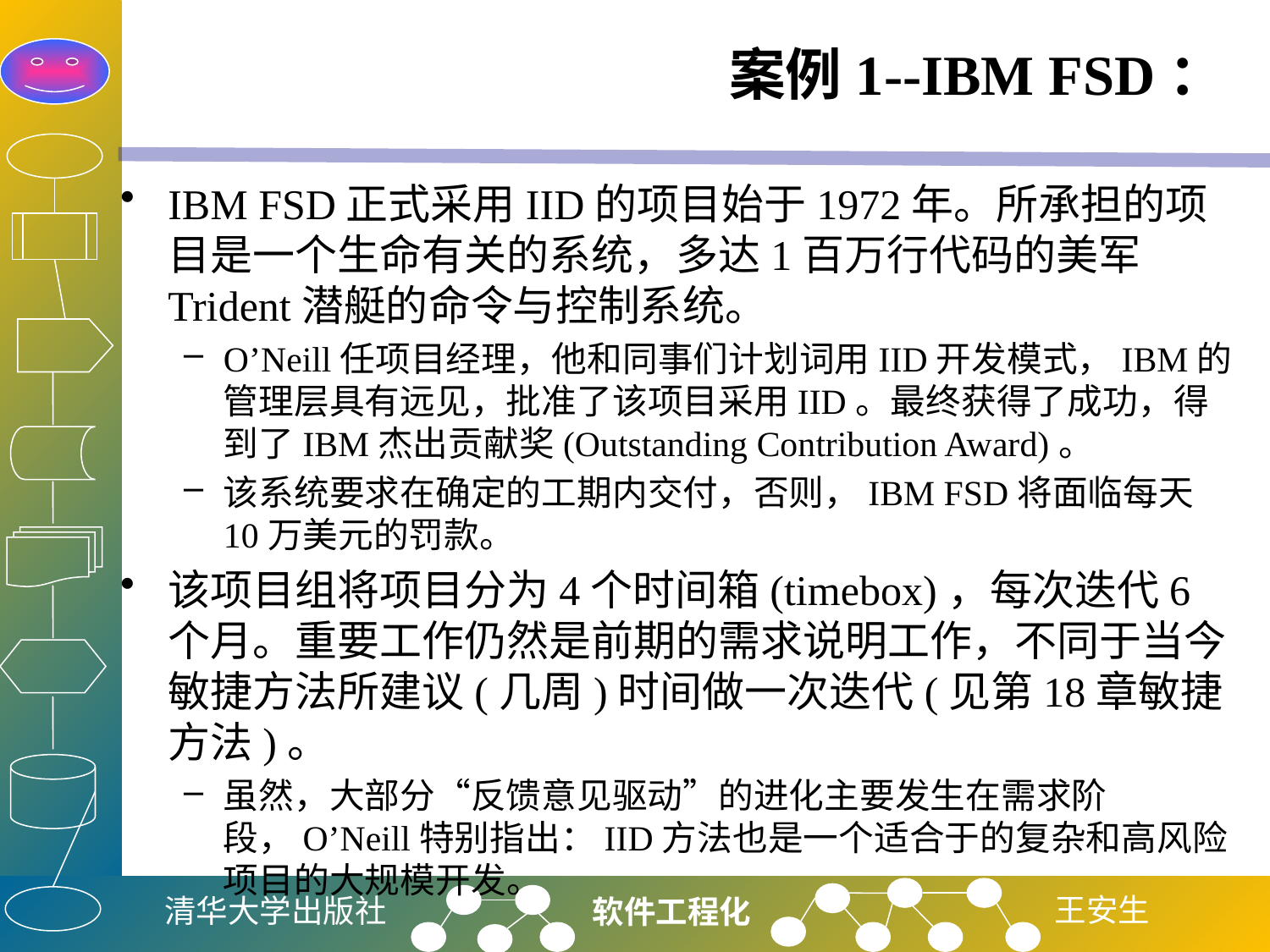

# 案例1--IBM FSD：
IBM FSD正式采用IID的项目始于1972年。所承担的项目是一个生命有关的系统，多达1百万行代码的美军Trident潜艇的命令与控制系统。
O’Neill任项目经理，他和同事们计划词用IID开发模式，IBM的管理层具有远见，批准了该项目采用IID。最终获得了成功，得到了IBM杰出贡献奖(Outstanding Contribution Award)。
该系统要求在确定的工期内交付，否则，IBM FSD将面临每天10万美元的罚款。
该项目组将项目分为4个时间箱(timebox)，每次迭代6个月。重要工作仍然是前期的需求说明工作，不同于当今敏捷方法所建议(几周)时间做一次迭代(见第18章敏捷方法)。
虽然，大部分“反馈意见驱动”的进化主要发生在需求阶段，O’Neill特别指出：IID方法也是一个适合于的复杂和高风险项目的大规模开发。